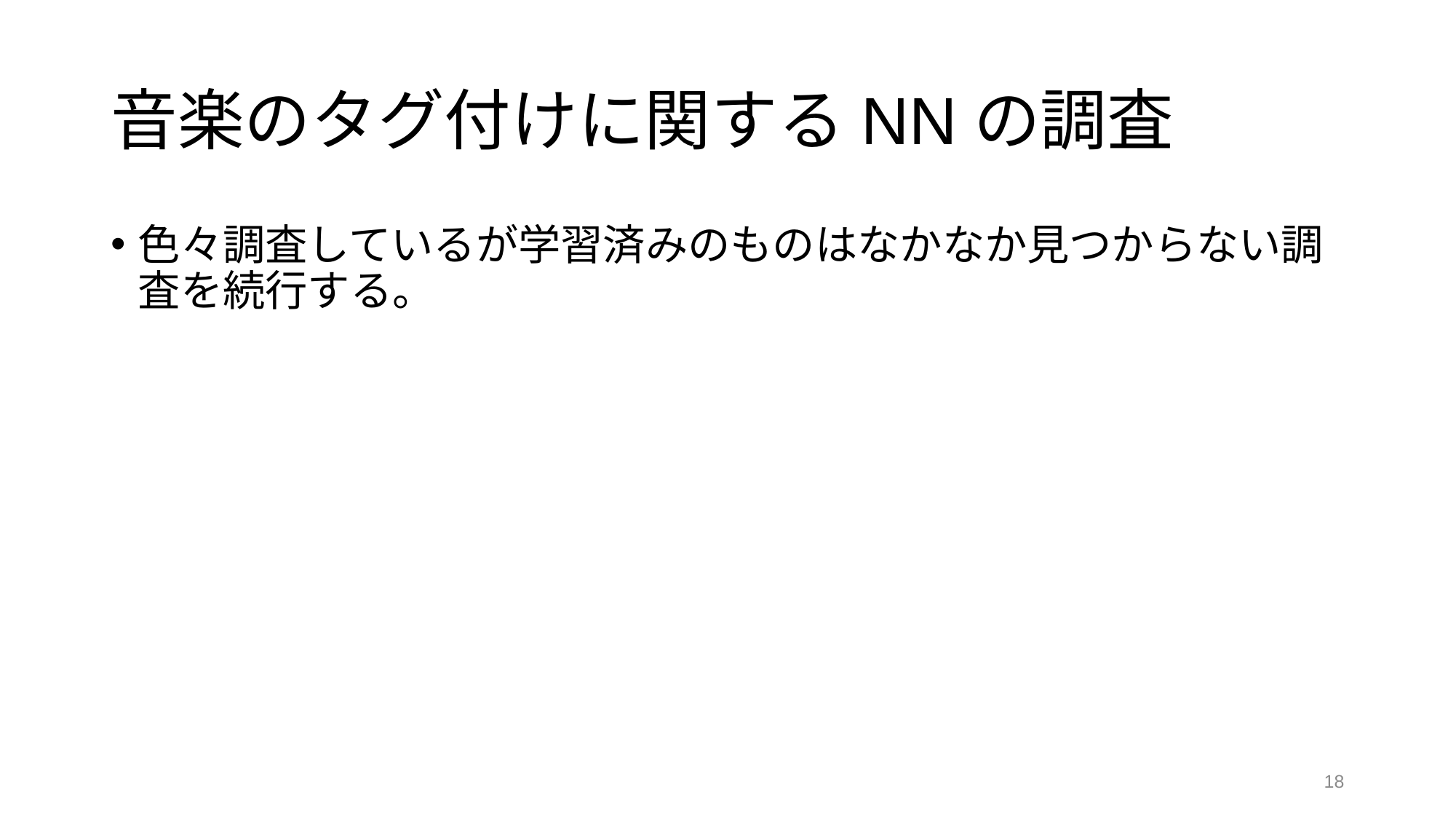

# 音楽のタグ付けに関するNNの調査
色々調査しているが学習済みのものはなかなか見つからない調査を続行する。
18